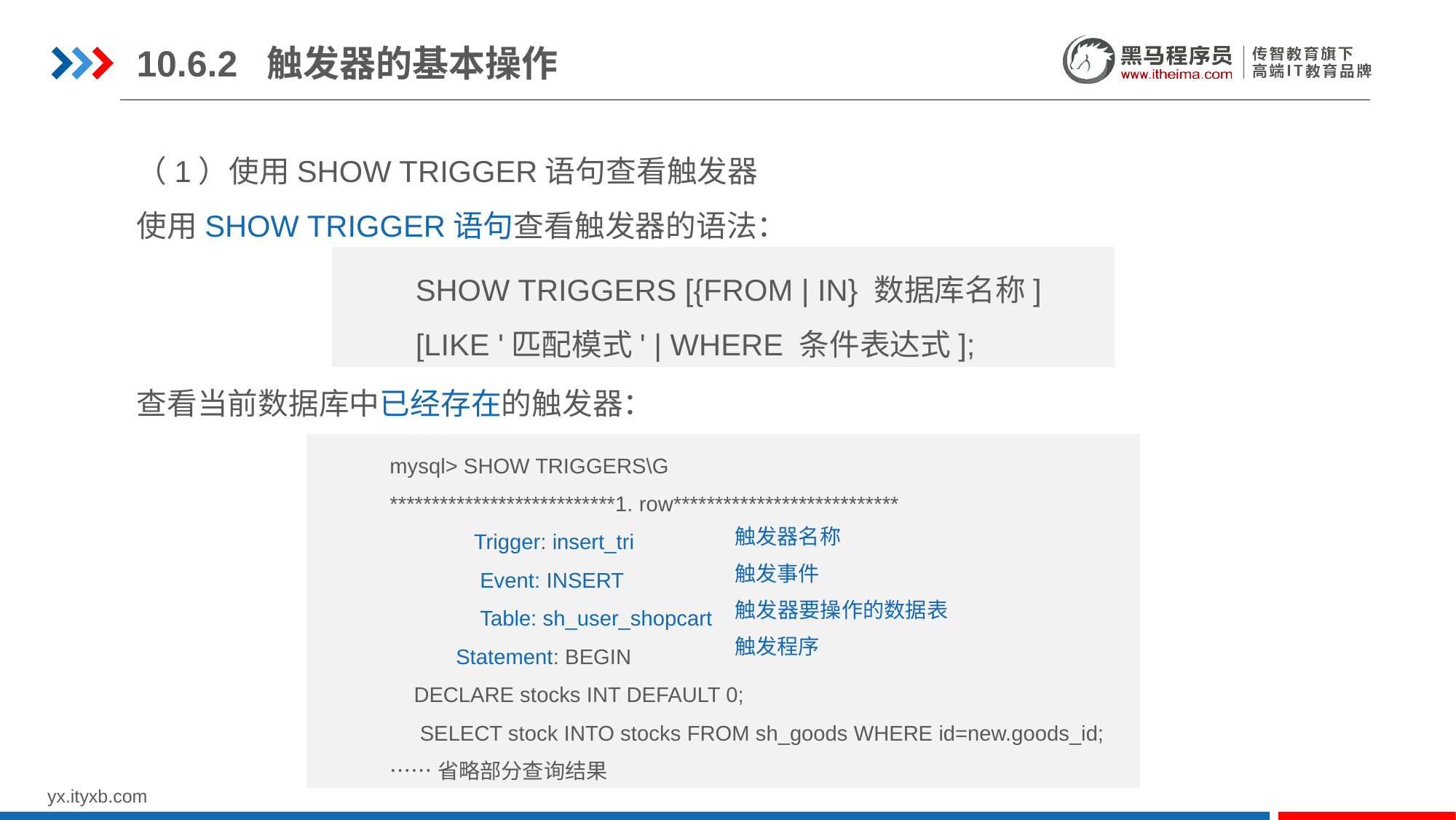

10.6.2  触发器的基本操作
（1）使用SHOW TRIGGER语句查看触发器
使用SHOW TRIGGER语句查看触发器的语法：
SHOW TRIGGERS [{FROM | IN} 数据库名称]
[LIKE '匹配模式' | WHERE 条件表达式];
查看当前数据库中已经存在的触发器：
mysql> SHOW TRIGGERS\G
***************************1. row***************************
              Trigger: insert_tri
               Event: INSERT
               Table: sh_user_shopcart
           Statement: BEGIN
    DECLARE stocks INT DEFAULT 0;
     SELECT stock INTO stocks FROM sh_goods WHERE id=new.goods_id;
……省略部分查询结果
触发器名称
触发事件
触发器要操作的数据表
触发程序